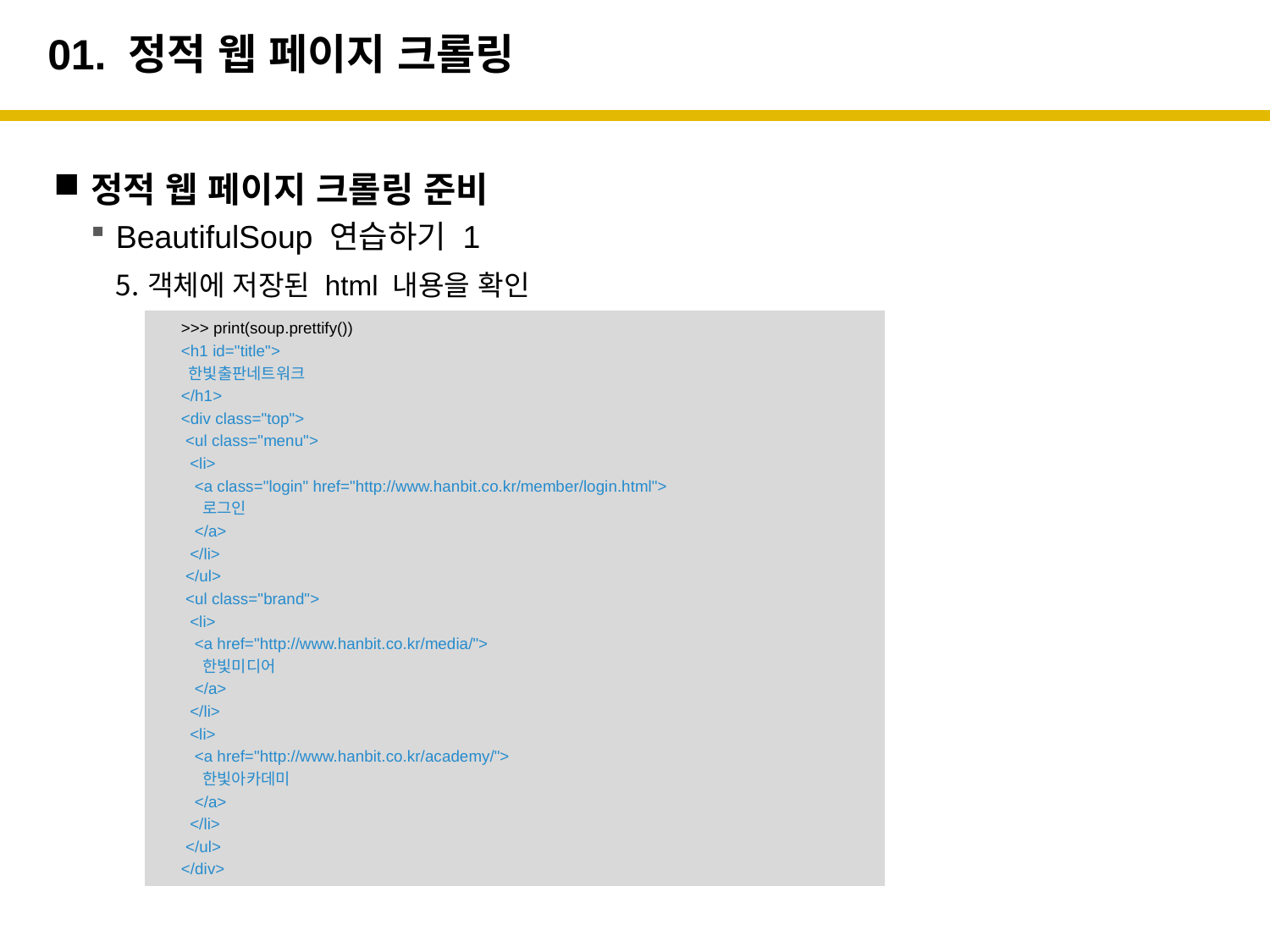

# 01. 정적 웹 페이지 크롤링
정적 웹 페이지 크롤링 준비
BeautifulSoup 연습하기 1
객체에 저장된 html 내용을 확인

>>> print(soup.prettify())
<h1 id="title">
 한빛출판네트워크
</h1>
<div class="top">
 <ul class="menu">
  <li>
   <a class="login" href="http://www.hanbit.co.kr/member/login.html">
    로그인
   </a>
  </li>
 </ul>
 <ul class="brand">
  <li>
   <a href="http://www.hanbit.co.kr/media/">
    한빛미디어
   </a>
  </li>
  <li>
   <a href="http://www.hanbit.co.kr/academy/">
    한빛아카데미
   </a>
  </li>
 </ul>
</div>